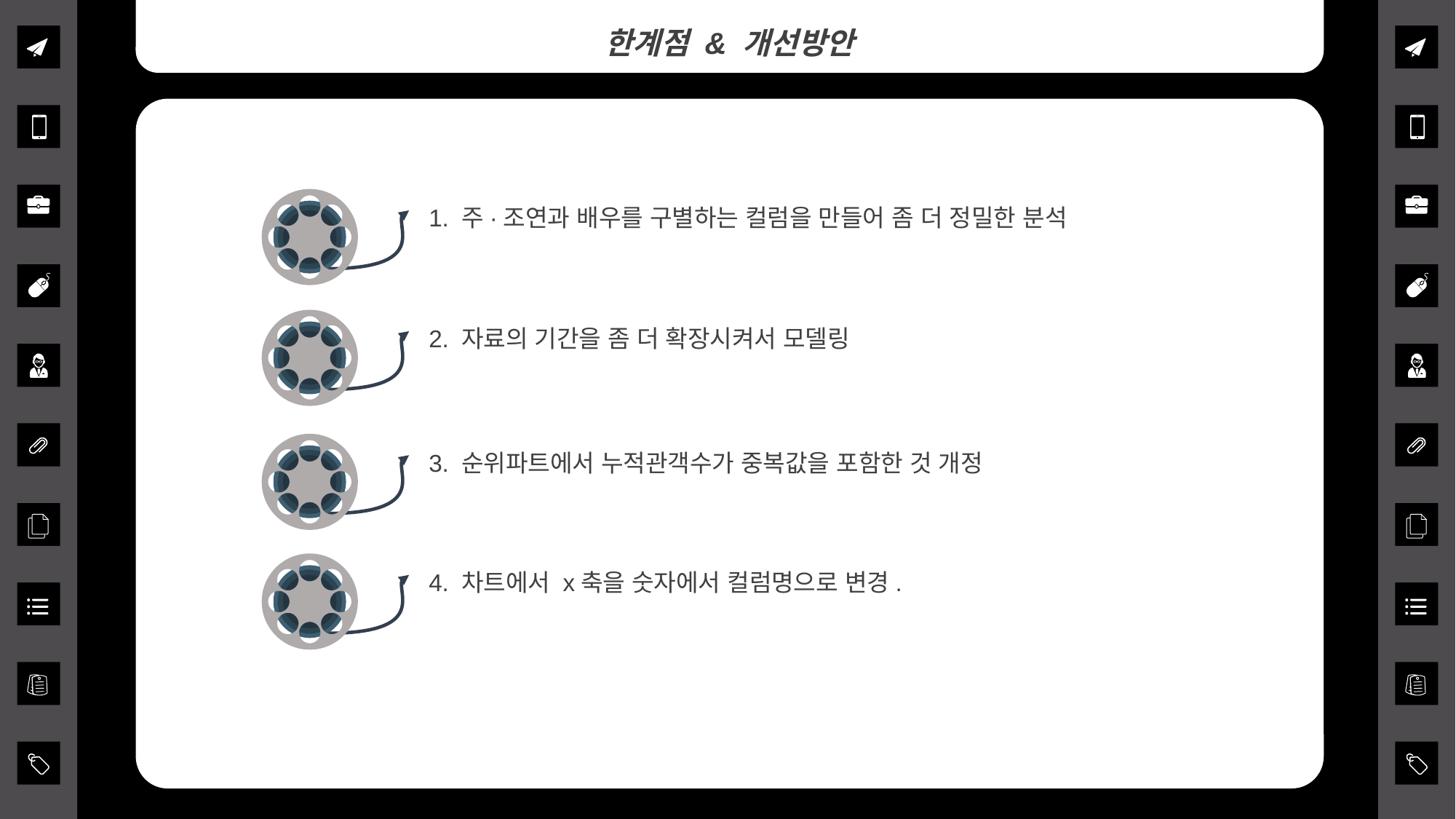

한계점 & 개선방안

1. 주·조연과 배우를 구별하는 컬럼을 만들어 좀 더 정밀한 분석

2. 자료의 기간을 좀 더 확장시켜서 모델링

3. 순위파트에서 누적관객수가 중복값을 포함한 것 개정

4. 차트에서 x축을 숫자에서 컬럼명으로 변경.